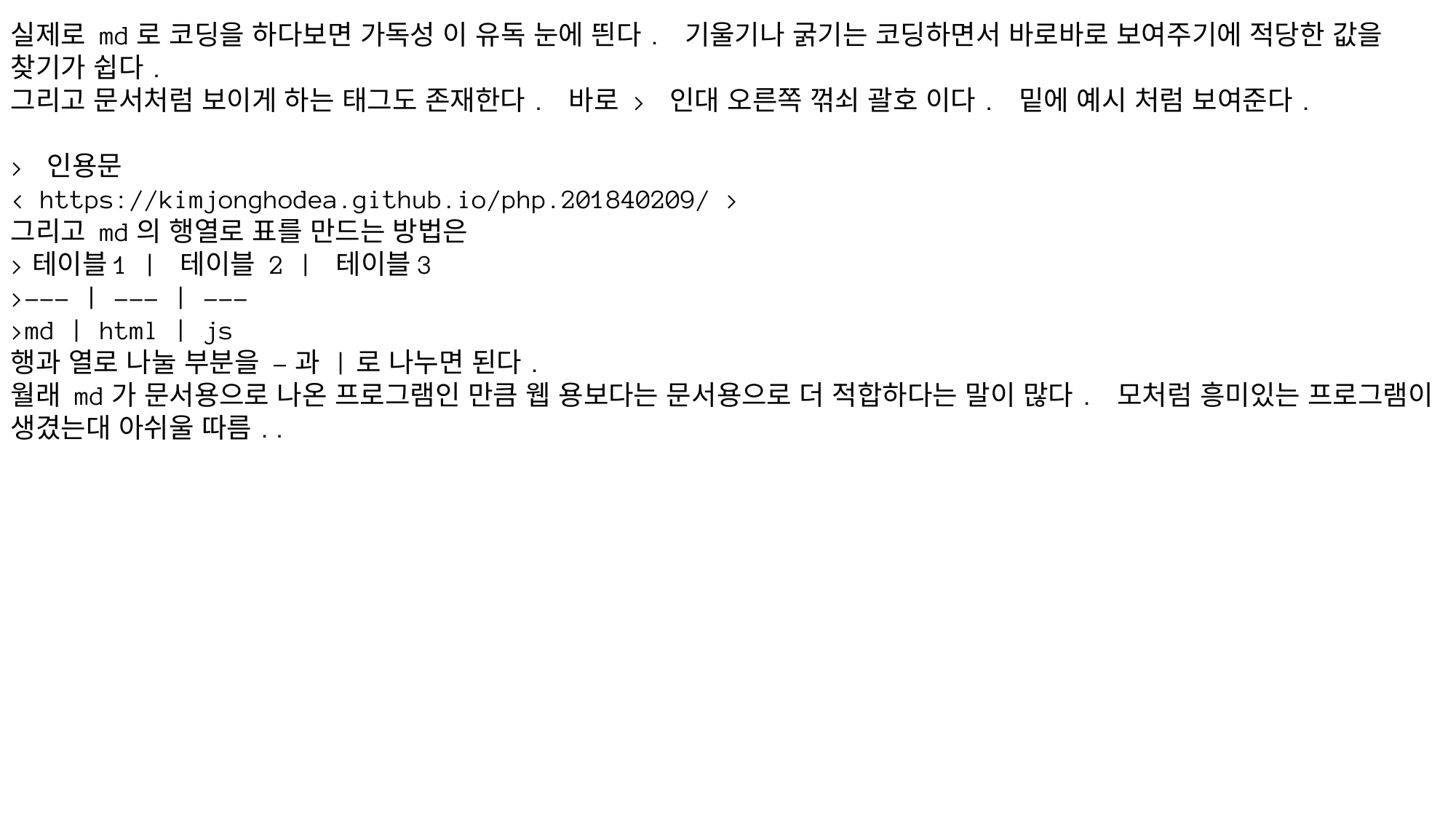

<br>
실제로 md로 코딩을 하다보면 가독성 이 유독 눈에 띈다. 기울기나 굵기는 코딩하면서 바로바로 보여주기에 적당한 값을 찾기가 쉽다.
그리고 문서처럼 보이게 하는 태그도 존재한다. 바로 > 인대 오른쪽 꺾쇠 괄호 이다. 밑에 예시 처럼 보여준다.
> 인용문
< https://kimjonghodea.github.io/php.201840209/ >
<br>
그리고 md의 행열로 표를 만드는 방법은
>테이블1 | 테이블 2 | 테이블3
>--- | --- | ---
>md | html | js
<br>
행과 열로 나눌 부분을 -과 |로 나누면 된다.
월래 md가 문서용으로 나온 프로그램인 만큼 웹 용보다는 문서용으로 더 적합하다는 말이 많다. 모처럼 흥미있는 프로그램이 생겼는대 아쉬울 따름..
실제로 md로 코딩을 하다보면 가독성 이 유독 눈에 띈다. 기울기나 굵기는 코딩하면서 바로바로 보여주기에 적당한 값을 찾기가 쉽다.
그리고 문서처럼 보이게 하는 태그도 존재한다. 바로 > 인대 오른쪽 꺾쇠 괄호 이다. 밑에 예시 처럼 보여준다.
> 인용문
< https://kimjonghodea.github.io/php.201840209/ >
그리고 md의 행열로 표를 만드는 방법은
>테이블1 | 테이블 2 | 테이블3
>--- | --- | ---
>md | html | js
행과 열로 나눌 부분을 -과 |로 나누면 된다.
월래 md가 문서용으로 나온 프로그램인 만큼 웹 용보다는 문서용으로 더 적합하다는 말이 많다. 모처럼 흥미있는 프로그램이 생겼는대 아쉬울 따름..